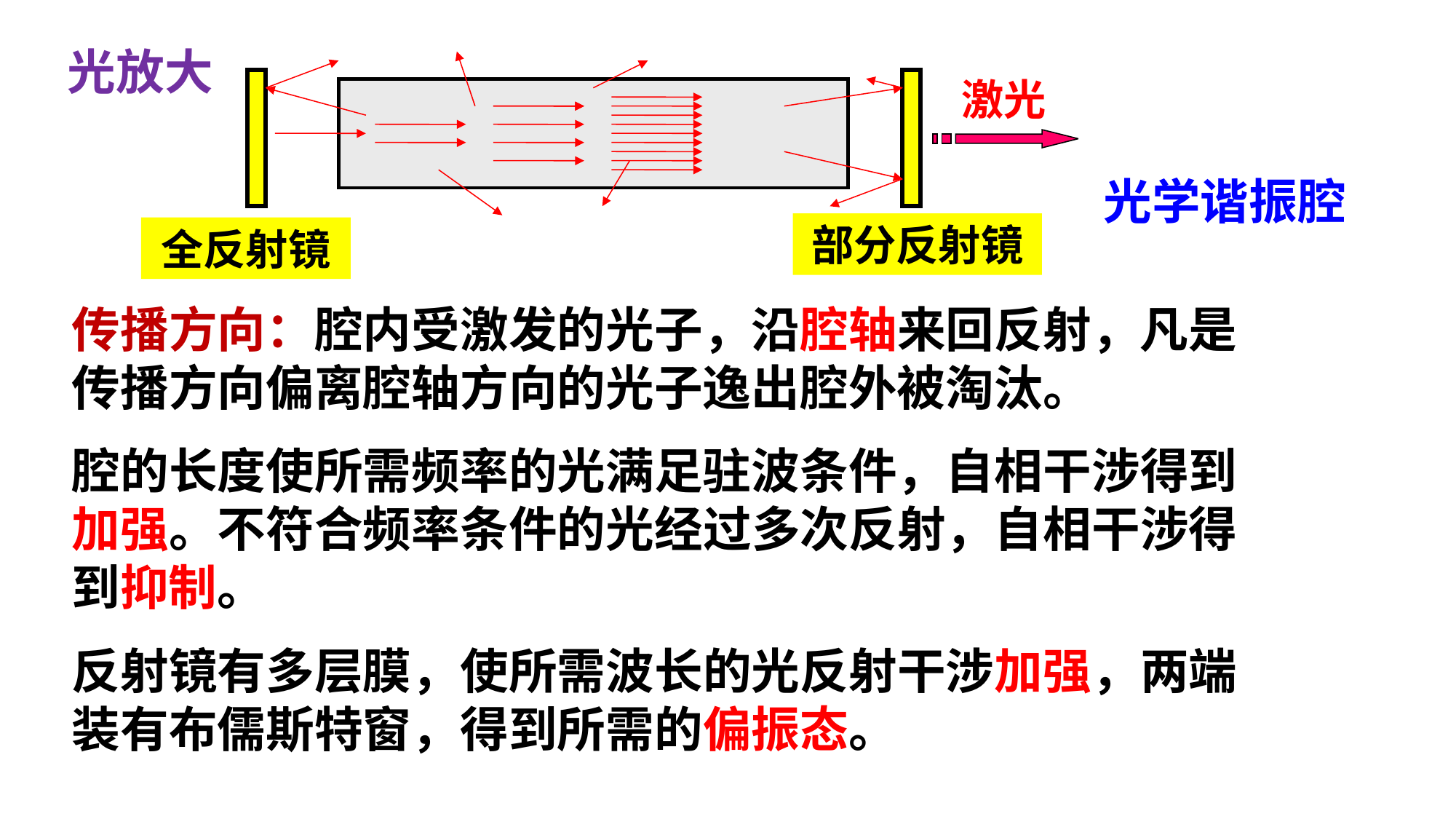

光放大

激光

部分反射镜
全反射镜
光学谐振腔
传播方向：腔内受激发的光子，沿腔轴来回反射，凡是
传播方向偏离腔轴方向的光子逸出腔外被淘汰。
腔的长度使所需频率的光满足驻波条件，自相干涉得到
加强。不符合频率条件的光经过多次反射，自相干涉得
到抑制。
反射镜有多层膜，使所需波长的光反射干涉加强，两端
装有布儒斯特窗，得到所需的偏振态。